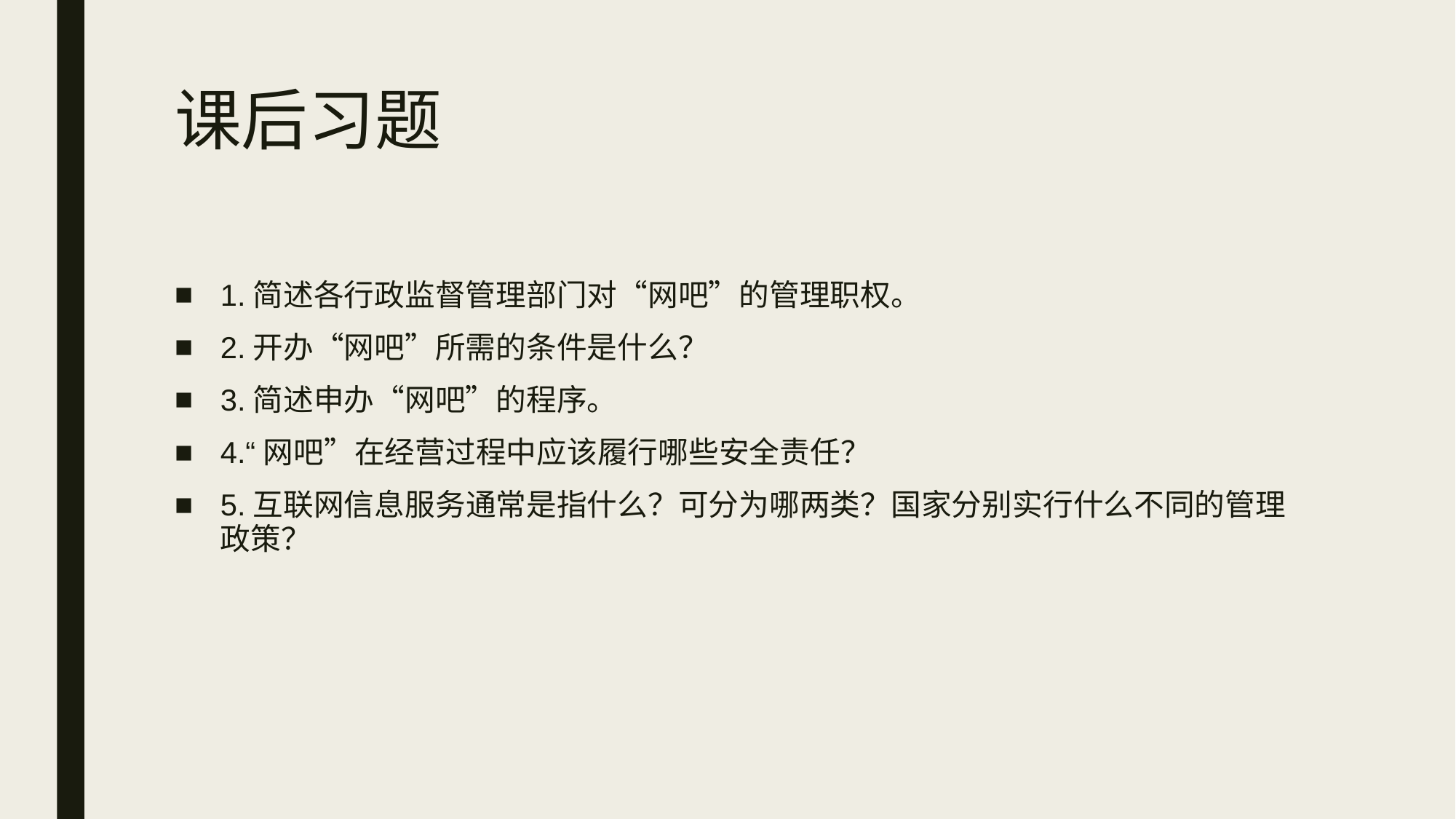

# 课后习题
1.简述各行政监督管理部门对“网吧”的管理职权。
2.开办“网吧”所需的条件是什么？
3.简述申办“网吧”的程序。
4.“网吧”在经营过程中应该履行哪些安全责任？
5.互联网信息服务通常是指什么？可分为哪两类？国家分别实行什么不同的管理政策？